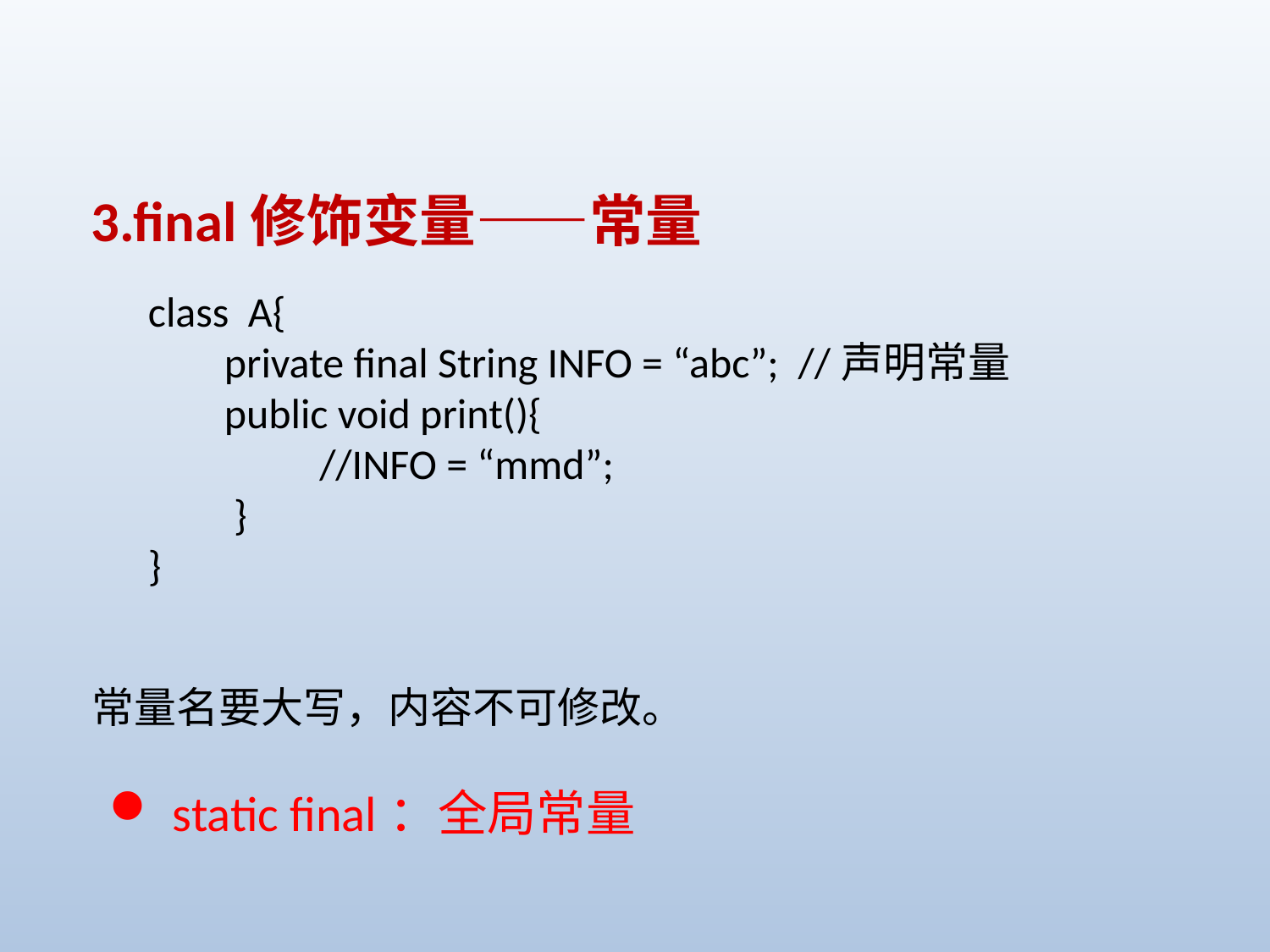

3.final修饰变量——常量
class  A{
        private final String INFO = “abc”;  //声明常量
        public void print(){
                  //INFO = “mmd”;
         }
}
常量名要大写，内容不可修改。
static final：全局常量